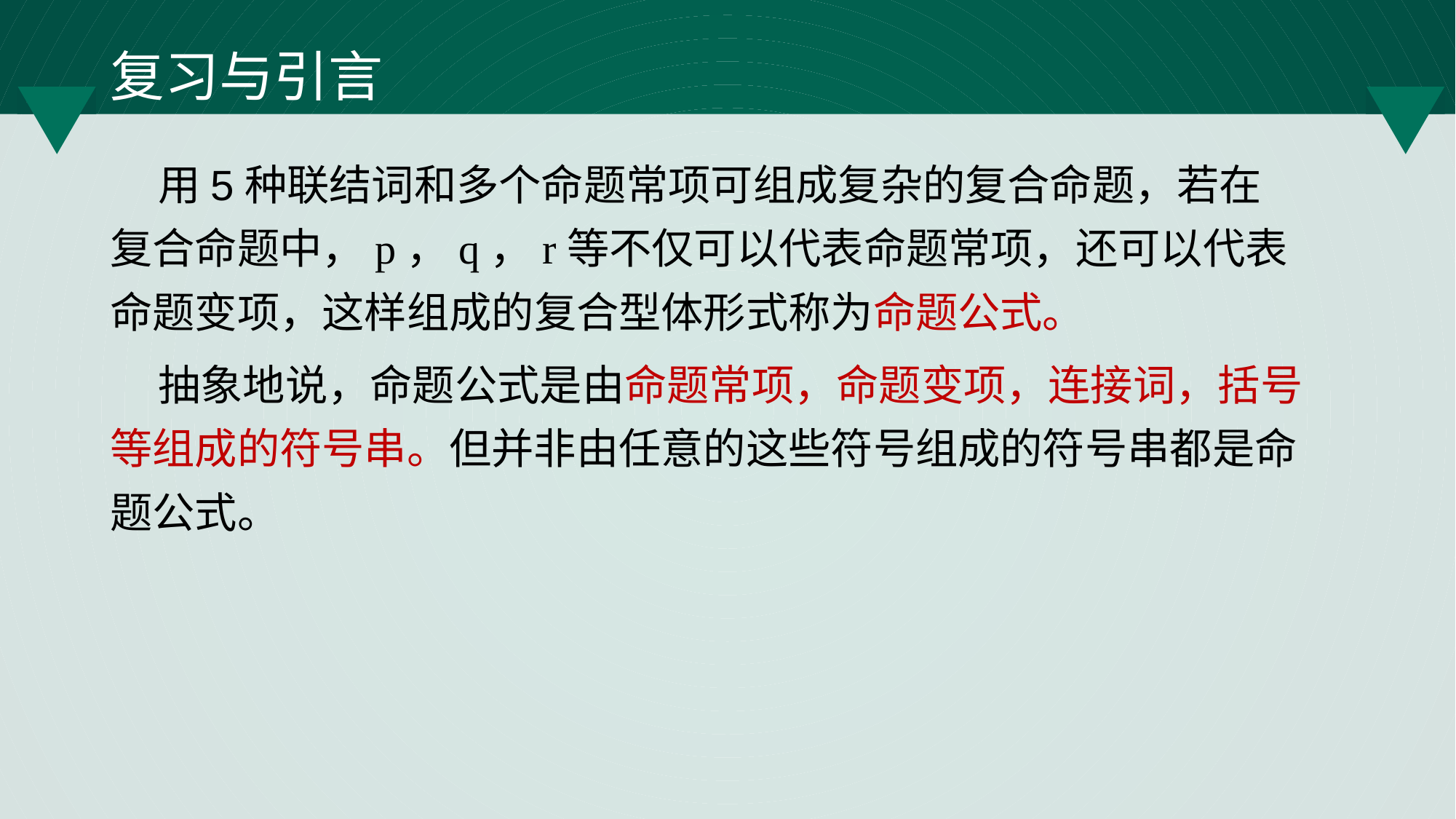

# 复习与引言
    用5种联结词和多个命题常项可组成复杂的复合命题，若在复合命题中，p，q，r等不仅可以代表命题常项，还可以代表命题变项，这样组成的复合型体形式称为命题公式。
    抽象地说，命题公式是由命题常项，命题变项，连接词，括号等组成的符号串。但并非由任意的这些符号组成的符号串都是命题公式。